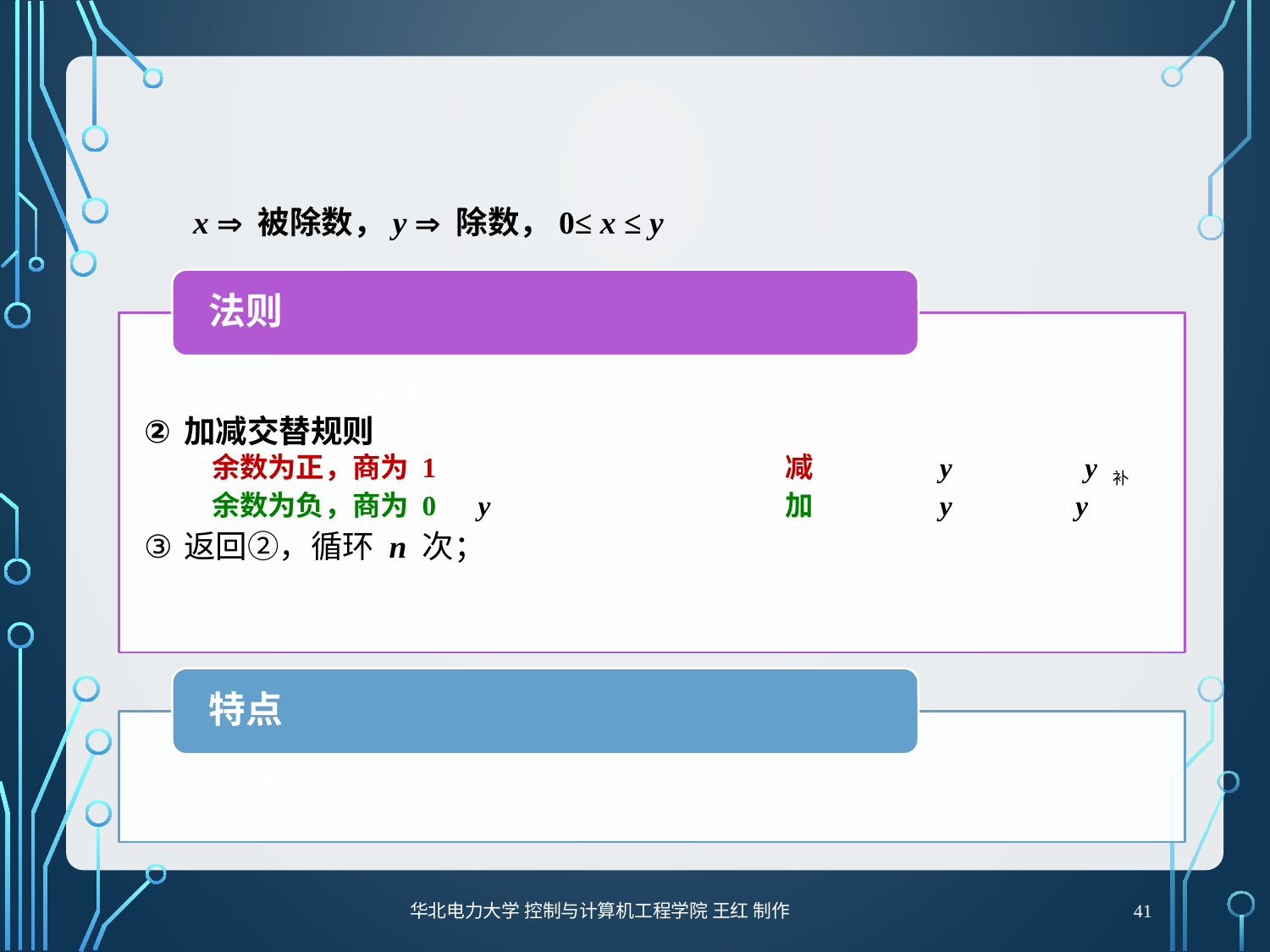

x ⇒ 被除数，y ⇒ 除数，0≤ x ≤ y
被除数减 y 得到新的余数
加减交替规则
若余数为正，商为 1，y 右移一位，下一步余数减移位后的 y (即：加[-y]补)
若余数为负，商为 0，y 右移一位，下一步余数加移位后的 y (即：加[y]补)
返回②，循环 n 次；
法则
步数固定，控制简单。
特点
41
华北电力大学 控制与计算机工程学院 王红 制作